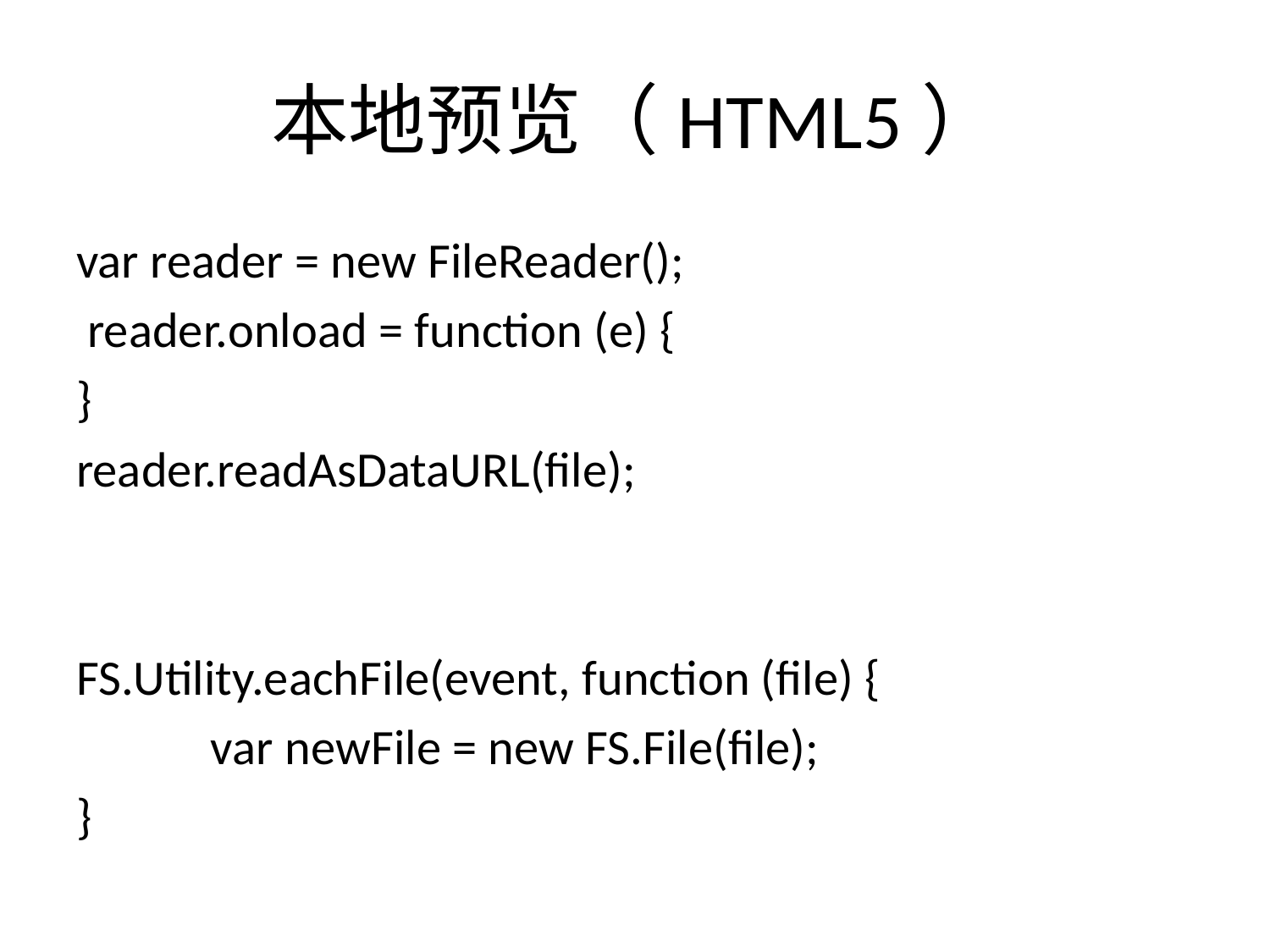

# 本地预览（HTML5）
var reader = new FileReader();
 reader.onload = function (e) {
}
reader.readAsDataURL(file);

FS.Utility.eachFile(event, function (file) {
            var newFile = new FS.File(file);
}